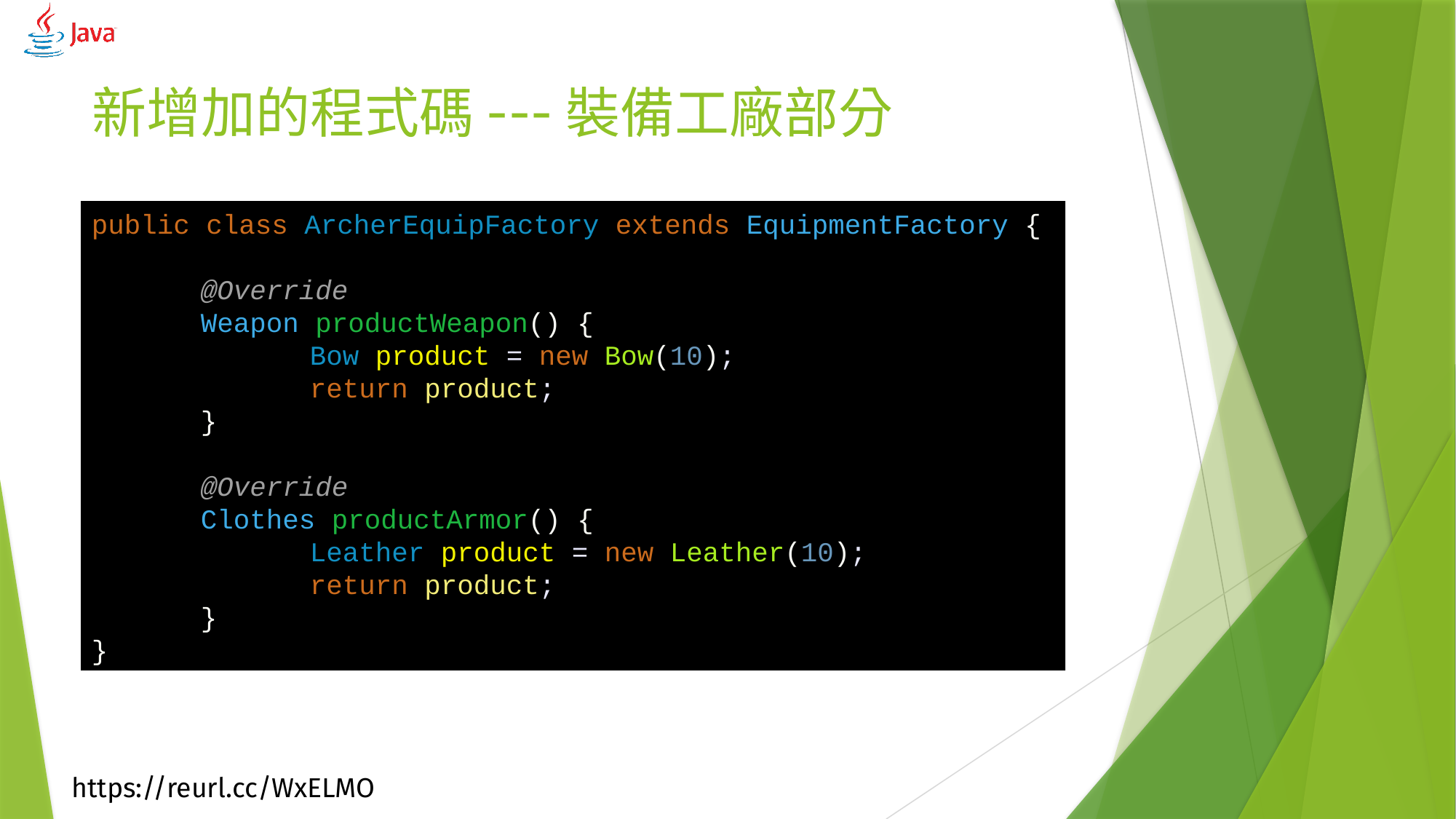

# 新增加的程式碼---裝備工廠部分
public class ArcherEquipFactory extends EquipmentFactory {

	@Override
	Weapon productWeapon() {
		Bow product = new Bow(10);
		return product;
	}

	@Override
	Clothes productArmor() {
		Leather product = new Leather(10);
		return product;
	}
}